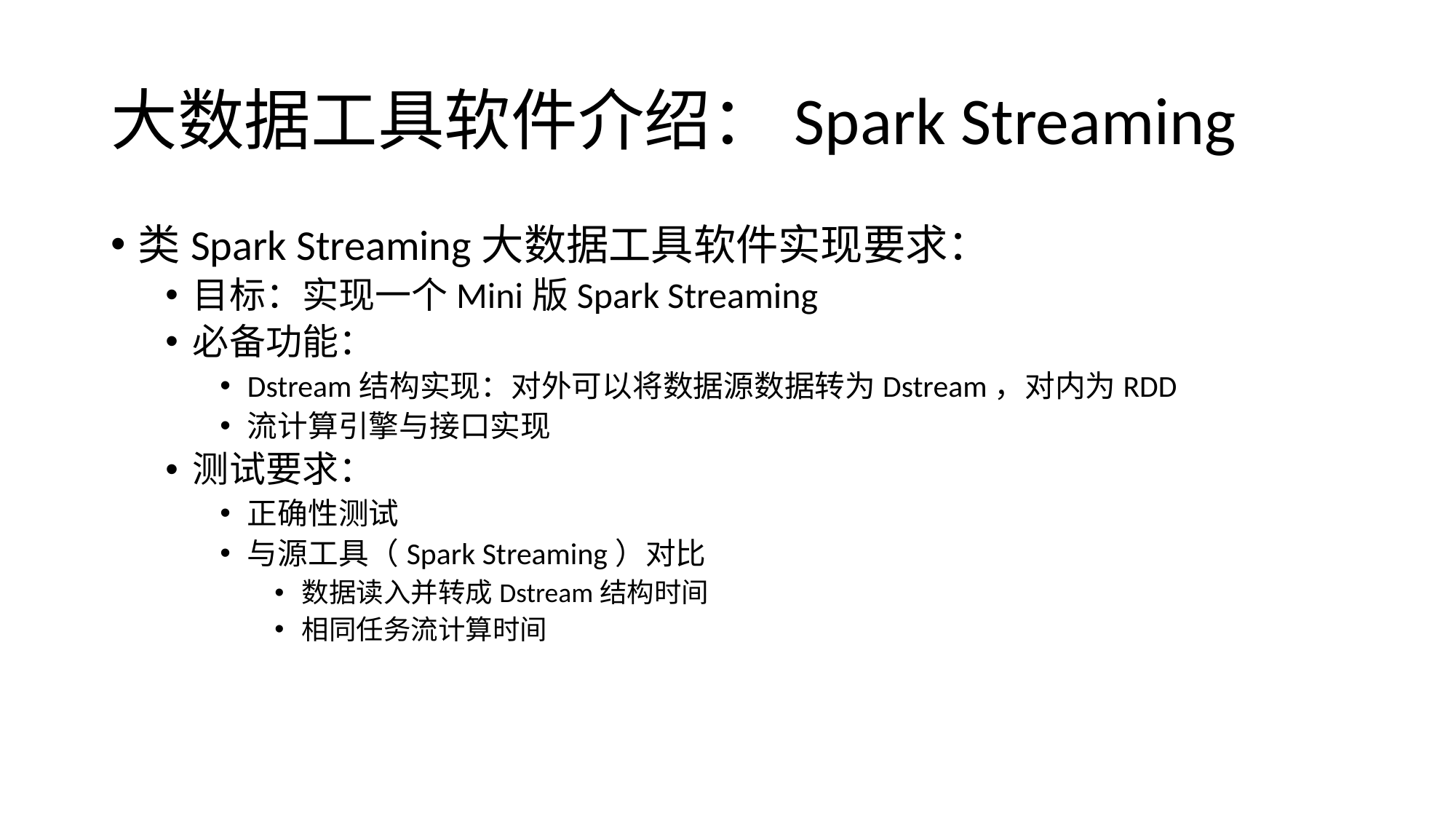

# 大数据工具软件介绍：Spark Streaming
类Spark Streaming大数据工具软件实现要求：
目标：实现一个Mini版Spark Streaming
必备功能：
Dstream结构实现：对外可以将数据源数据转为Dstream，对内为RDD
流计算引擎与接口实现
测试要求：
正确性测试
与源工具（Spark Streaming）对比
数据读入并转成Dstream结构时间
相同任务流计算时间